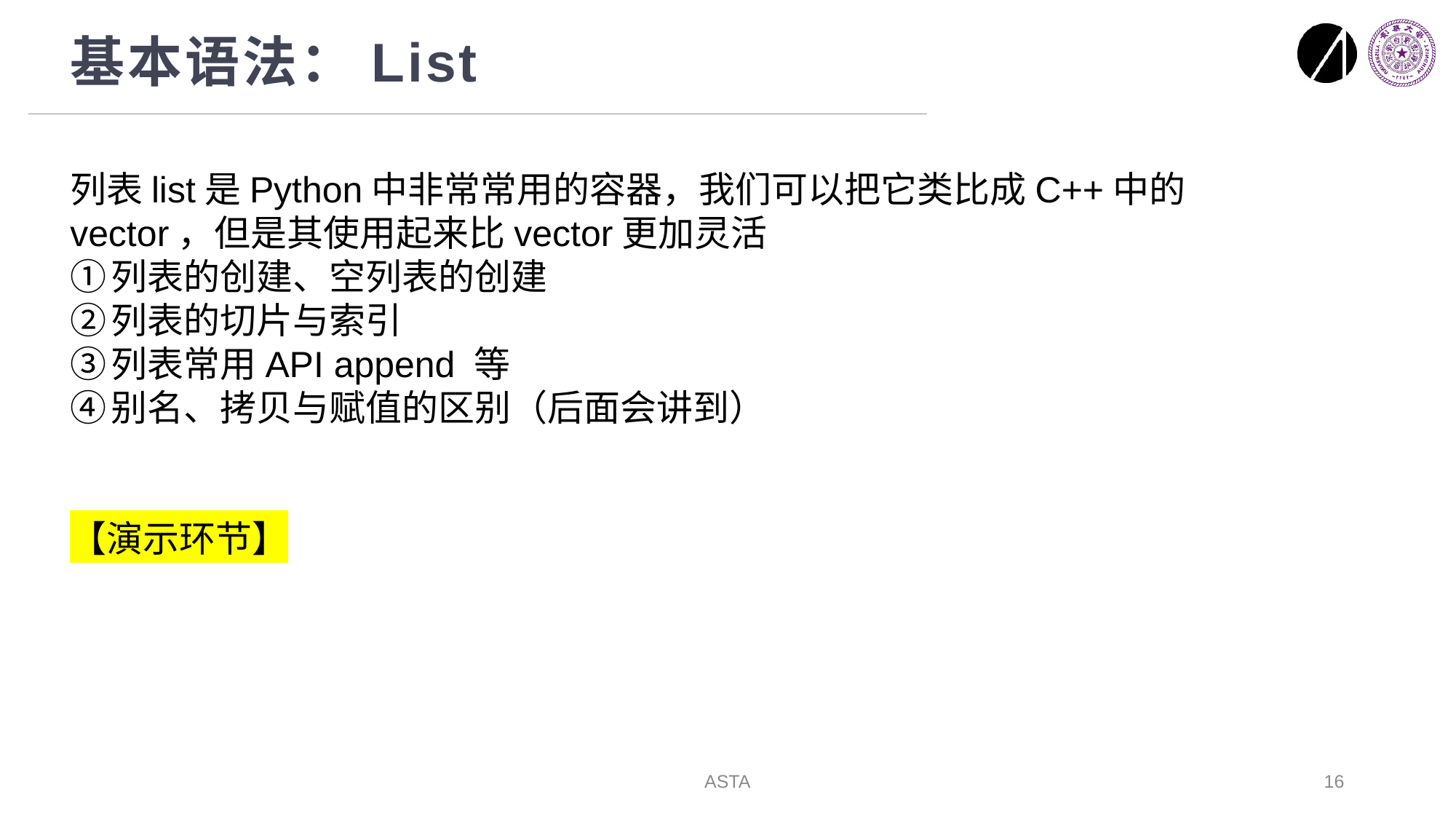

# 基本语法：List
列表list是Python中非常常用的容器，我们可以把它类比成C++中的vector，但是其使用起来比vector更加灵活
列表的创建、空列表的创建
列表的切片与索引
列表常用API append 等
别名、拷贝与赋值的区别（后面会讲到）

【演示环节】
ASTA
16